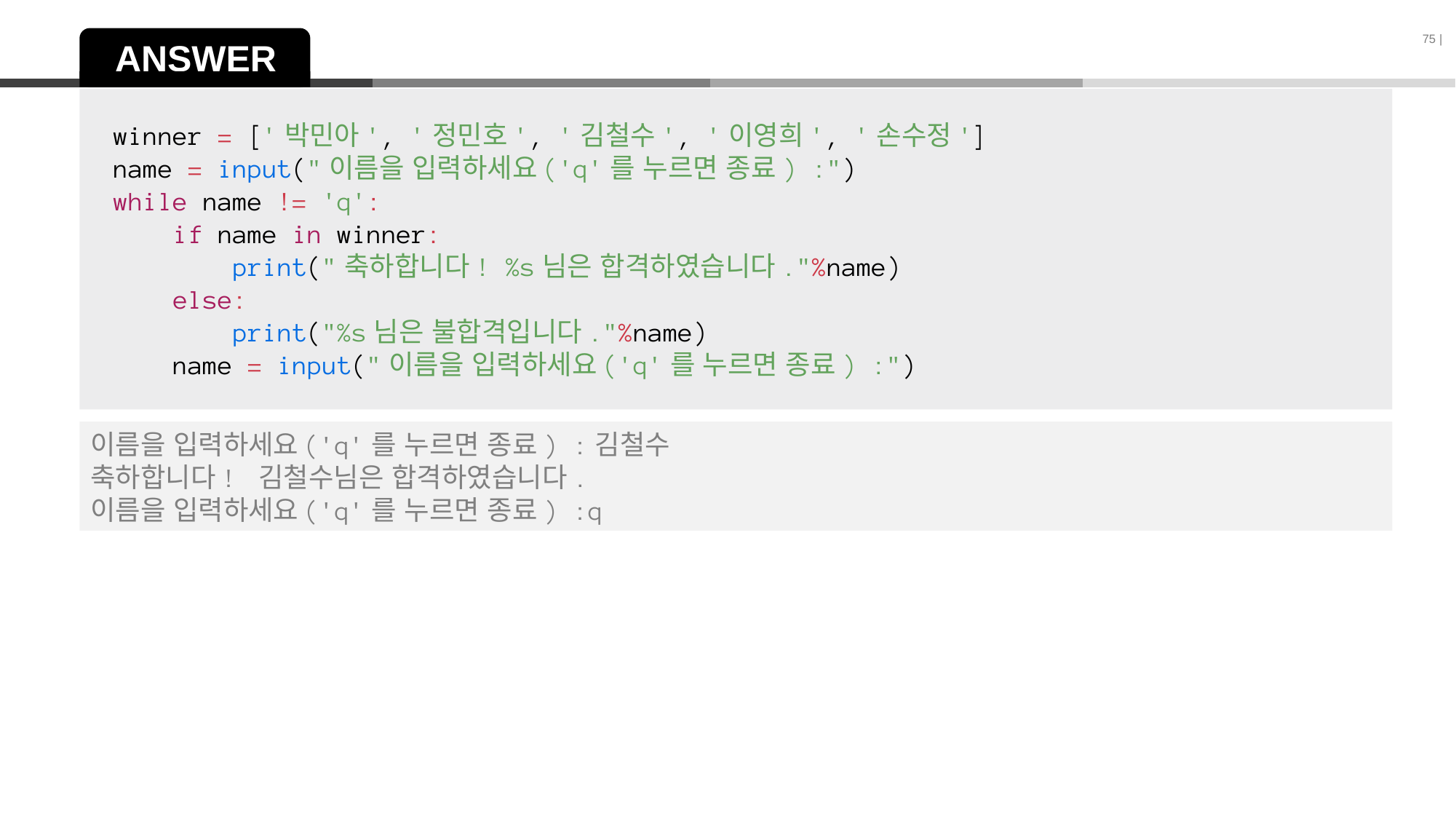

75 |

ANSWER

winner = ['박민아', '정민호', '김철수', '이영희', '손수정']
name = input("이름을 입력하세요('q'를 누르면 종료) :")
while name != 'q':
    if name in winner:
        print("축하합니다! %s님은 합격하였습니다."%name)
    else:
        print("%s님은 불합격입니다."%name)
    name = input("이름을 입력하세요('q'를 누르면 종료) :")
이름을 입력하세요('q'를 누르면 종료) :김철수
축하합니다! 김철수님은 합격하였습니다.
이름을 입력하세요('q'를 누르면 종료) :q